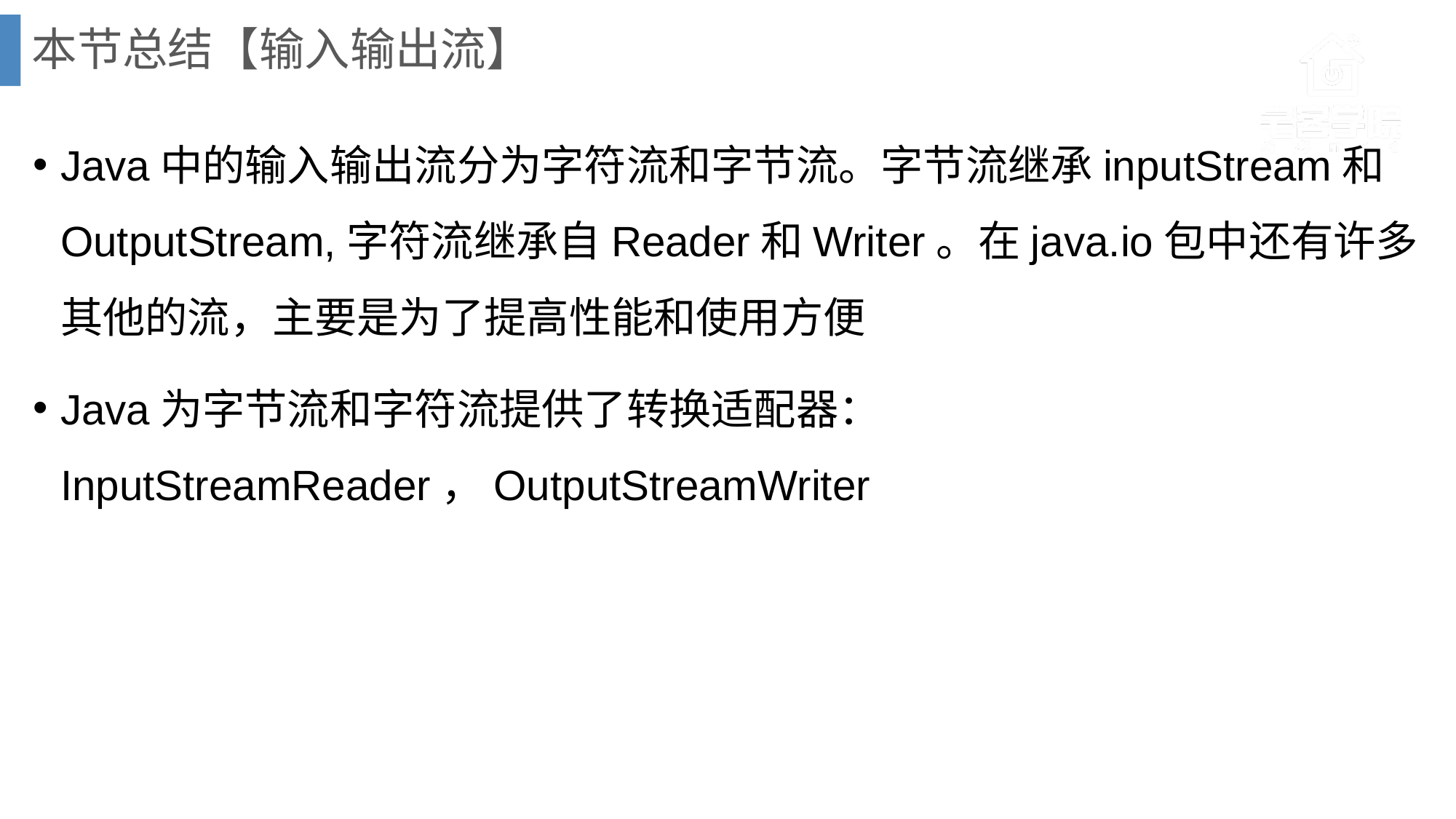

# 本节总结【输入输出流】
Java中的输入输出流分为字符流和字节流。字节流继承inputStream和OutputStream,字符流继承自Reader和Writer。在java.io包中还有许多其他的流，主要是为了提高性能和使用方便
Java为字节流和字符流提供了转换适配器：InputStreamReader，OutputStreamWriter